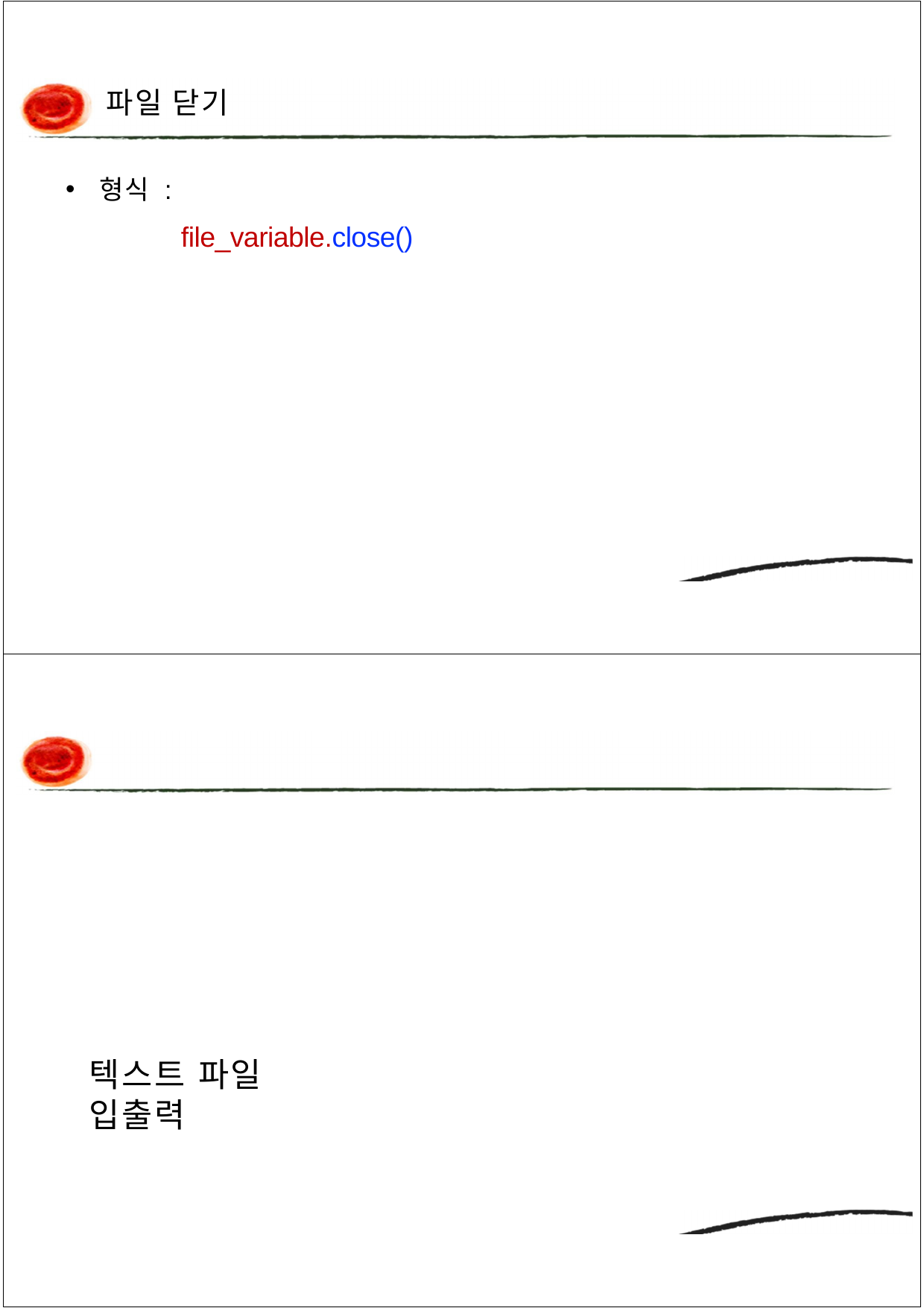

파일 닫기

형식 :
file_variable.close()

텍스트 파일 입출력